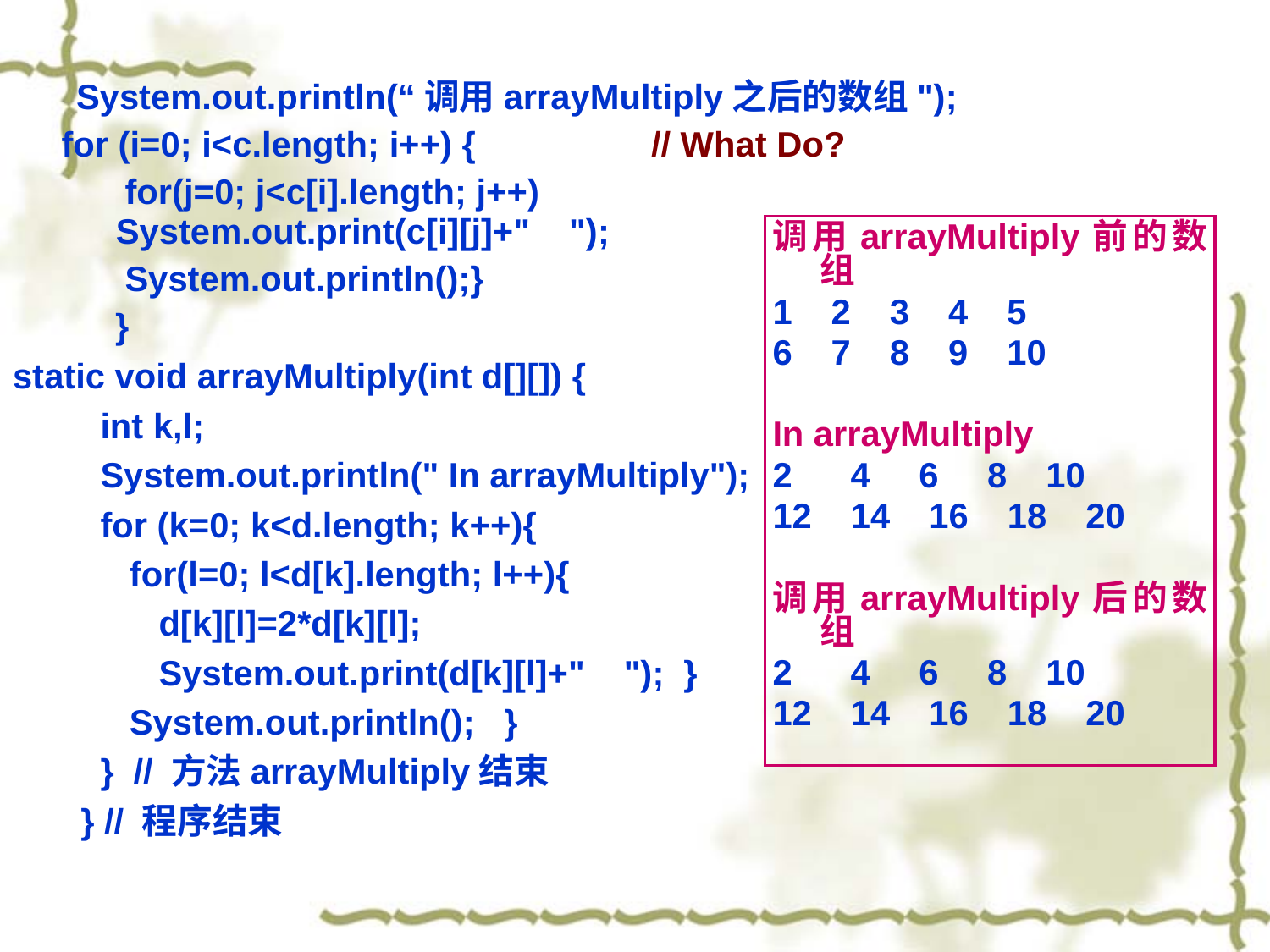

System.out.println(“调用arrayMultiply之后的数组");
     for (i=0; i<c.length; i++) {                  // What Do?
     for(j=0; j<c[i].length; j++)               			System.out.print(c[i][j]+"    ");
     System.out.println();}
    }
static void arrayMultiply(int d[][]) {
         int k,l;
         System.out.println(" In arrayMultiply");
         for (k=0; k<d.length; k++){
            for(l=0; l<d[k].length; l++){
               d[k][l]=2*d[k][l];
               System.out.print(d[k][l]+"    ");  }
            System.out.println();   }
         }  // 方法arrayMultiply结束
       } // 程序结束
调用arrayMultiply前的数组
1    2    3    4    5
6    7    8    9    10

In arrayMultiply
2      4     6     8    10
12    14    16    18    20

调用arrayMultiply后的数组
2      4     6     8    10
12    14    16    18    20